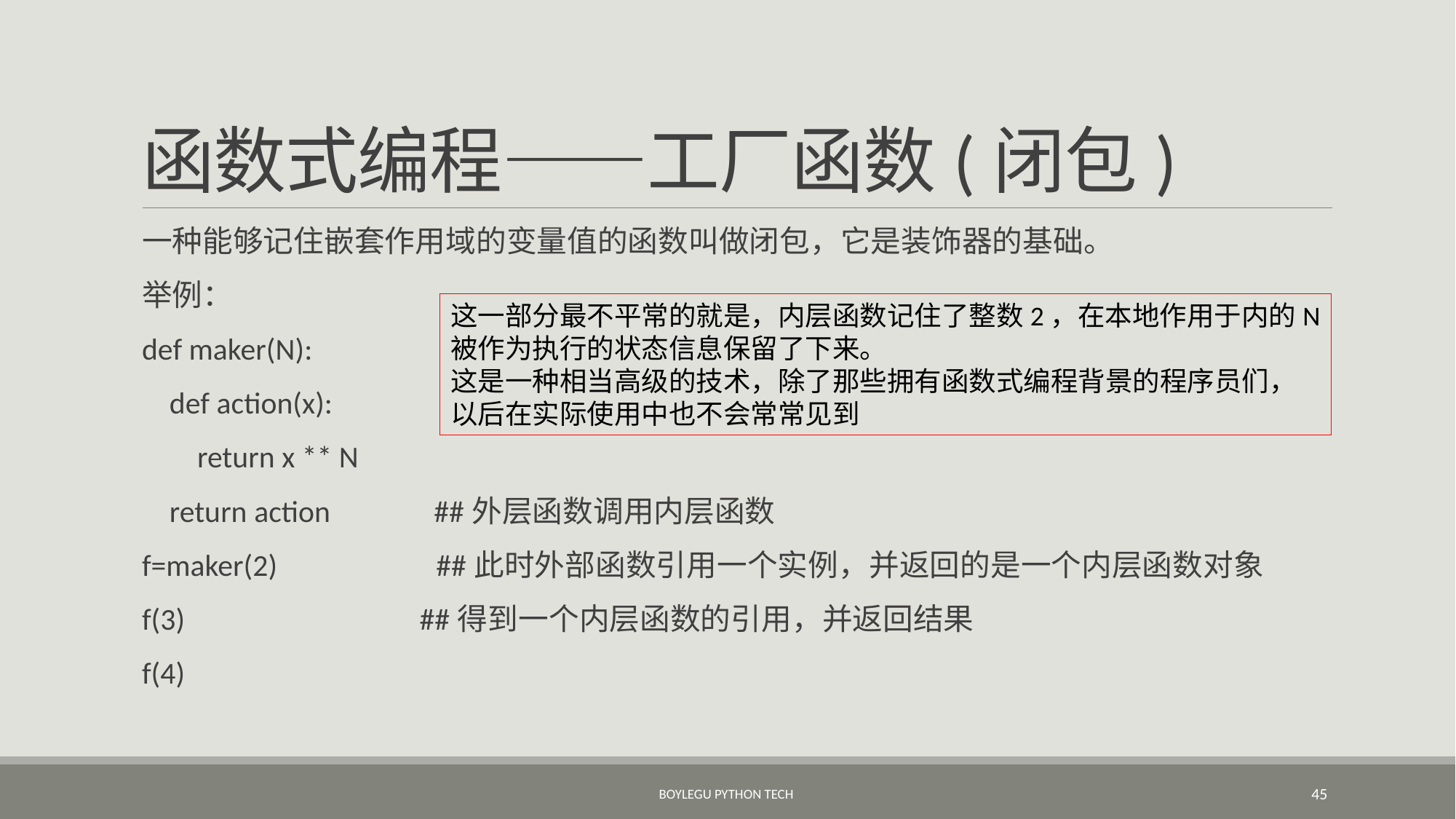

# 函数式编程——工厂函数(闭包)
一种能够记住嵌套作用域的变量值的函数叫做闭包，它是装饰器的基础。
举例：
def maker(N):
    def action(x):
        return x ** N
    return action               ##外层函数调用内层函数
f=maker(2)                       ##此时外部函数引用一个实例，并返回的是一个内层函数对象
f(3)                                  ##得到一个内层函数的引用，并返回结果
f(4)
这一部分最不平常的就是，内层函数记住了整数2，在本地作用于内的N被作为执行的状态信息保留了下来。
这是一种相当高级的技术，除了那些拥有函数式编程背景的程序员们，以后在实际使用中也不会常常见到
BoyleGu Python Tech
45